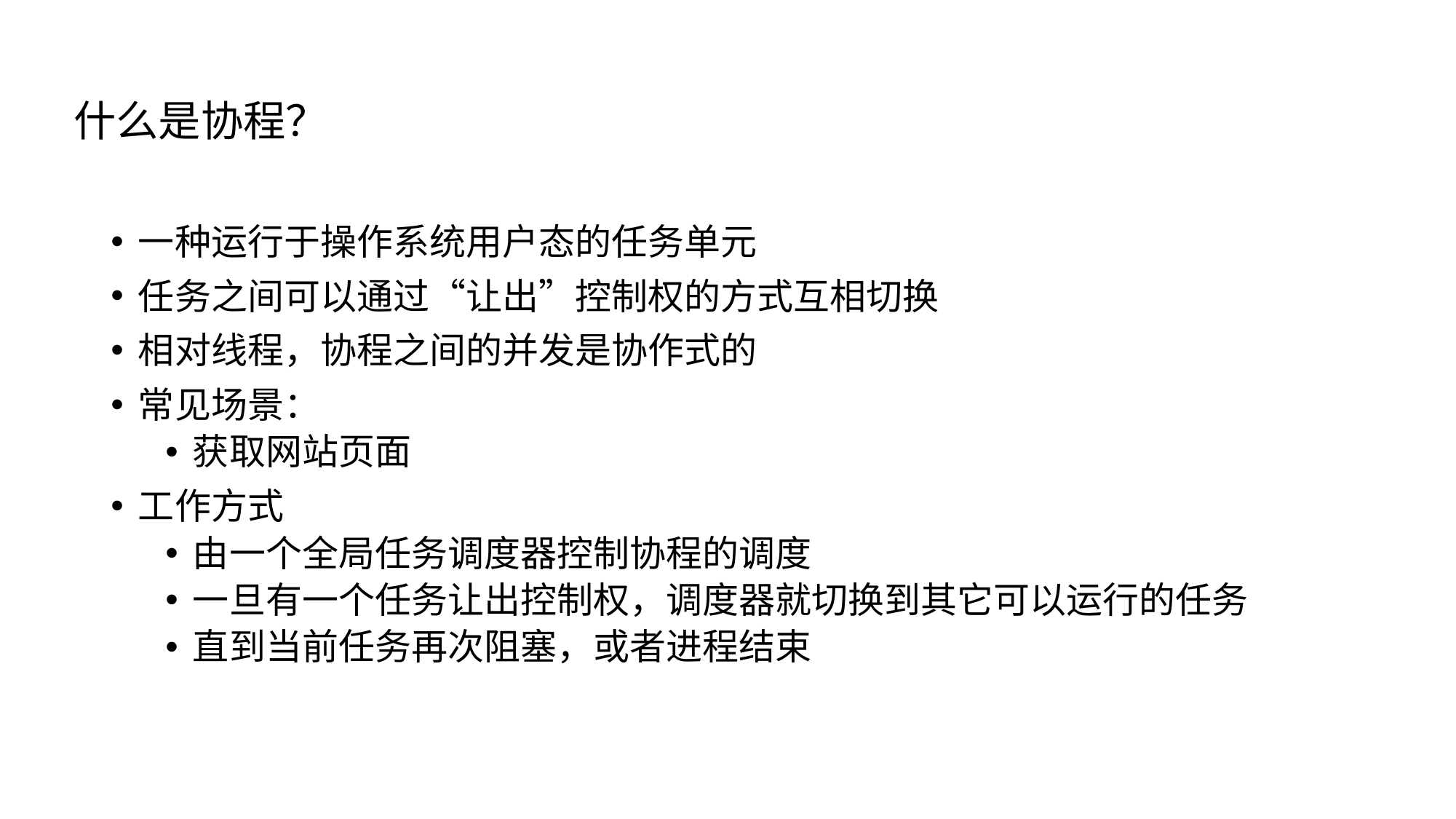

# 什么是协程？
一种运行于操作系统用户态的任务单元
任务之间可以通过“让出”控制权的方式互相切换
相对线程，协程之间的并发是协作式的
常见场景：
获取网站页面
工作方式
由一个全局任务调度器控制协程的调度
一旦有一个任务让出控制权，调度器就切换到其它可以运行的任务
直到当前任务再次阻塞，或者进程结束